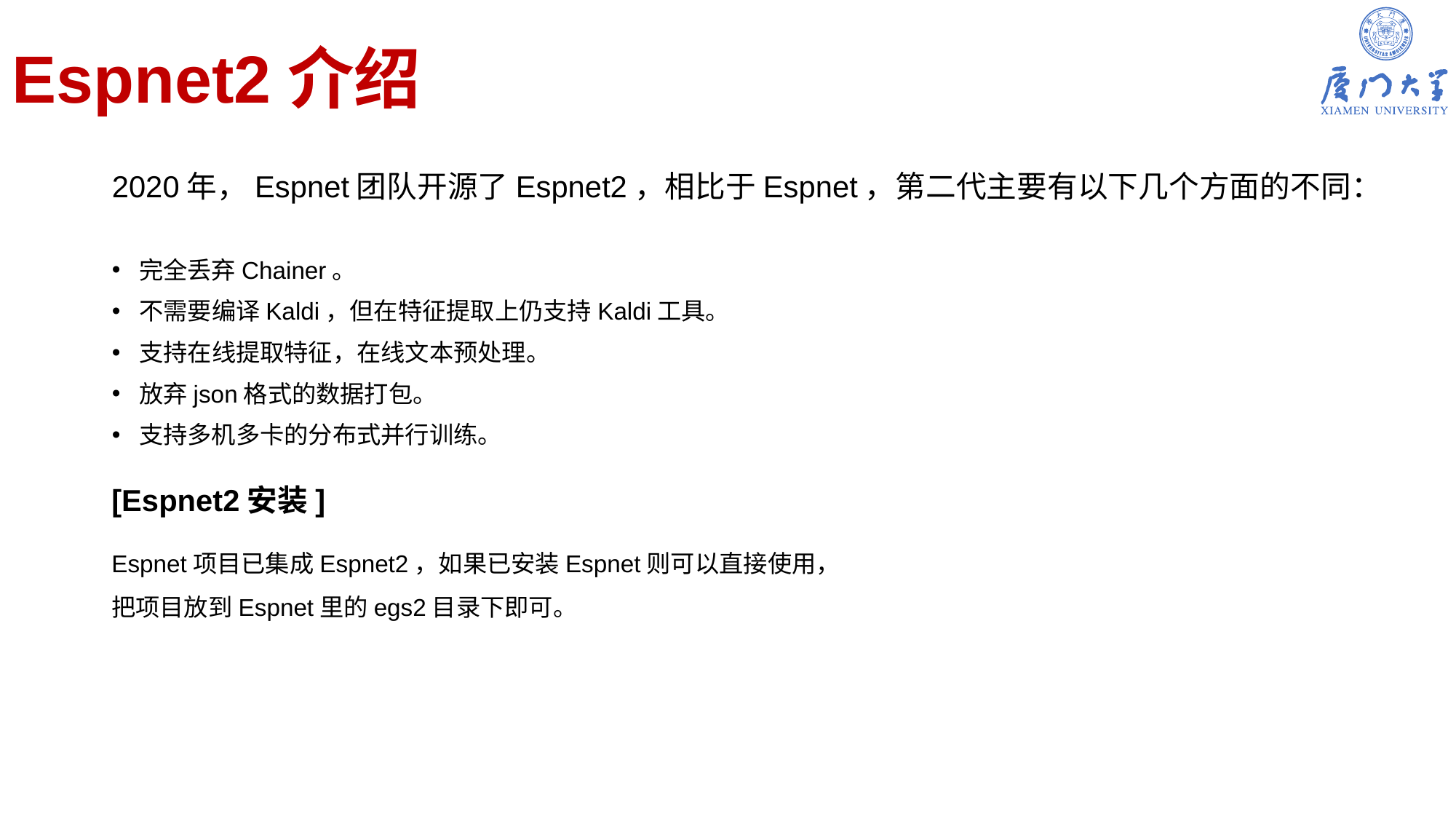

# Espnet2介绍
2020年，Espnet团队开源了Espnet2，相比于Espnet，第二代主要有以下几个方面的不同：

完全丢弃Chainer。
不需要编译Kaldi，但在特征提取上仍支持Kaldi工具。
支持在线提取特征，在线文本预处理。
放弃json格式的数据打包。
支持多机多卡的分布式并行训练。
[Espnet2安装]
Espnet项目已集成Espnet2，如果已安装Espnet则可以直接使用，把项目放到Espnet里的egs2目录下即可。